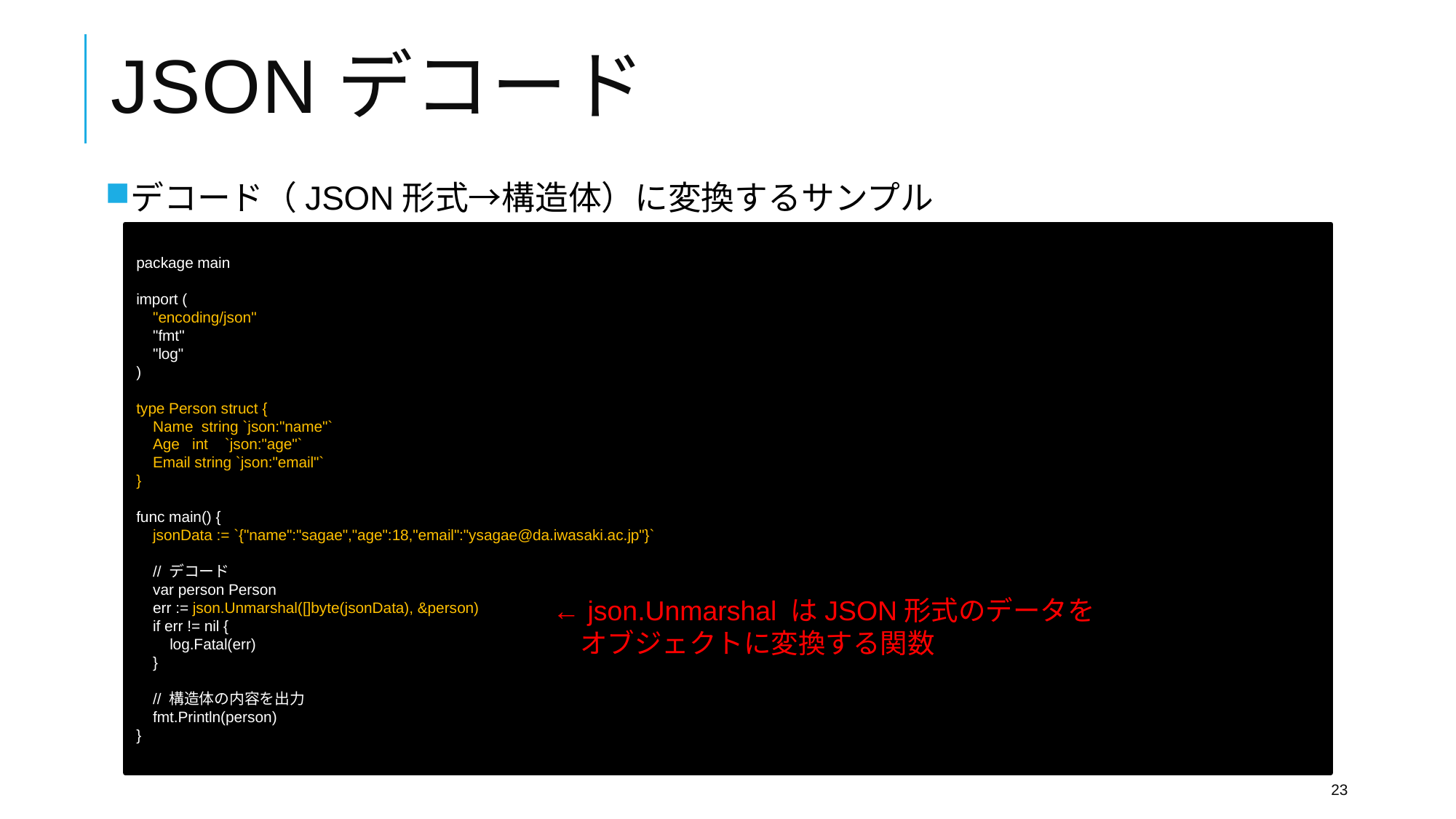

# JSONデコード
デコード（JSON形式→構造体）に変換するサンプル

package main
import (
    "encoding/json"
    "fmt"
    "log"
)
type Person struct {
    Name  string `json:"name"`
    Age   int    `json:"age"`
    Email string `json:"email"`
}
func main() {
    jsonData := `{"name":"sagae","age":18,"email":"ysagae@da.iwasaki.ac.jp"}`
    // デコード
    var person Person
    err := json.Unmarshal([]byte(jsonData), &person)
    if err != nil {
        log.Fatal(err)
    }
    // 構造体の内容を出力
    fmt.Println(person)
}
← json.Unmarshal はJSON形式のデータを
　オブジェクトに変換する関数
23